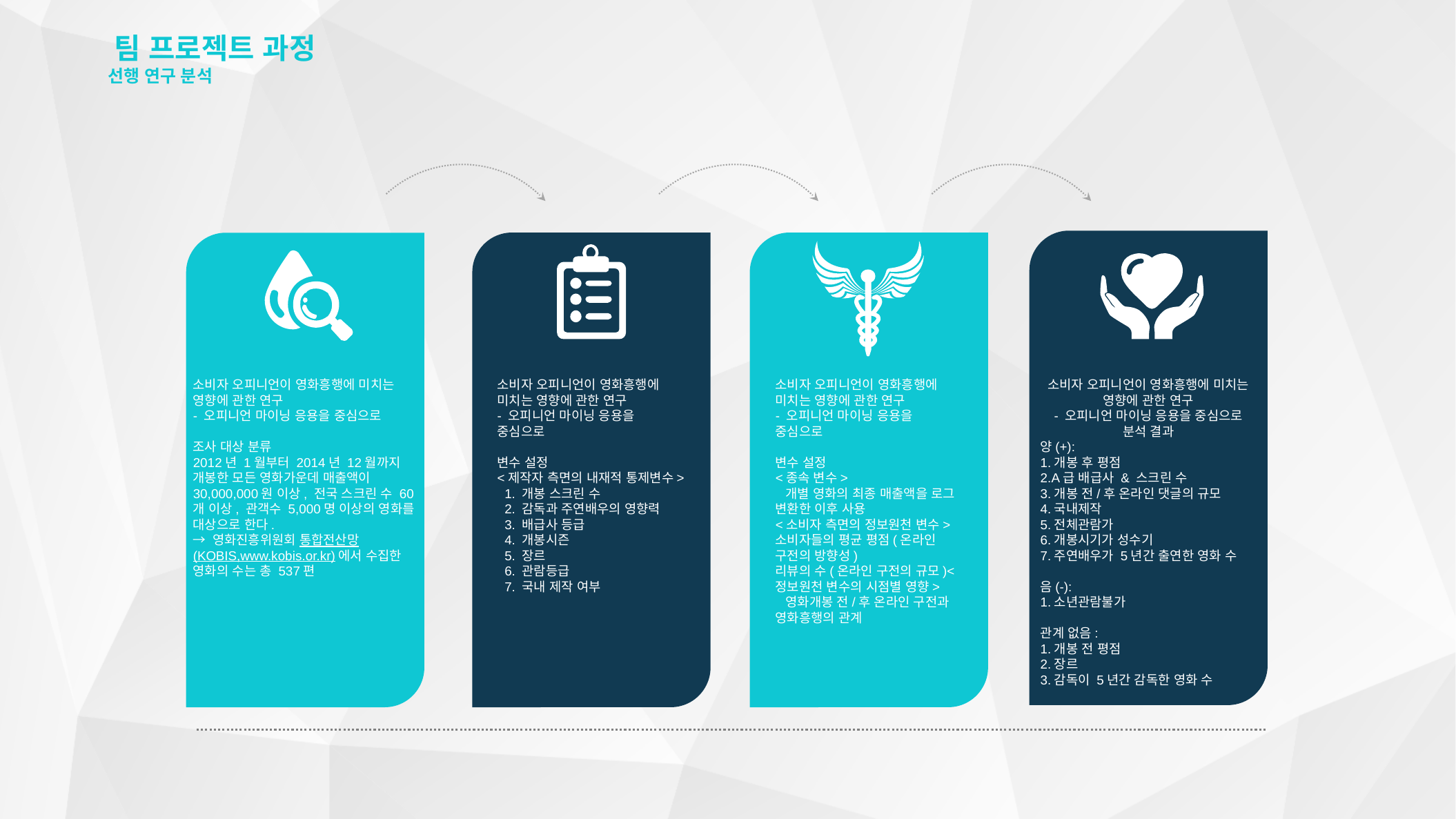

팀 프로젝트 과정
선행 연구 분석

소비자 오피니언이 영화흥행에 미치는 영향에 관한 연구
- 오피니언 마이닝 응용을 중심으로

조사 대상 분류
2012년 1월부터 2014년 12월까지 개봉한 모든 영화가운데 매출액이 30,000,000원 이상, 전국 스크린 수 60개 이상, 관객수 5,000명 이상의 영화를 대상으로 한다.
→ 영화진흥위원회 통합전산망(KOBIS,www.kobis.or.kr)에서 수집한 영화의 수는 총 537편

소비자 오피니언이 영화흥행에 미치는 영향에 관한 연구
- 오피니언 마이닝 응용을 중심으로

변수 설정
<제작자 측면의 내재적 통제변수>
  1. 개봉 스크린 수
  2. 감독과 주연배우의 영향력
  3. 배급사 등급
  4. 개봉시즌
  5. 장르
  6. 관람등급
  7. 국내 제작 여부

소비자 오피니언이 영화흥행에 미치는 영향에 관한 연구
- 오피니언 마이닝 응용을 중심으로
분석 결과
양(+):
1.개봉 후 평점
2.A급 배급사 & 스크린 수
3.개봉 전/후 온라인 댓글의 규모
4.국내제작
5.전체관람가
6.개봉시기가 성수기
7.주연배우가 5년간 출연한 영화 수

음(-):
1.소년관람불가

관계 없음:
1.개봉 전 평점
2.장르
3.감독이 5년간 감독한 영화 수

소비자 오피니언이 영화흥행에 미치는 영향에 관한 연구
- 오피니언 마이닝 응용을 중심으로

변수 설정
<종속 변수>
  개별 영화의 최종 매출액을 로그 변환한 이후 사용
<소비자 측면의 정보원천 변수>
소비자들의 평균 평점(온라인 구전의 방향성)
리뷰의 수(온라인 구전의 규모)<정보원천 변수의 시점별 영향>
  영화개봉 전/후 온라인 구전과 영화흥행의 관계